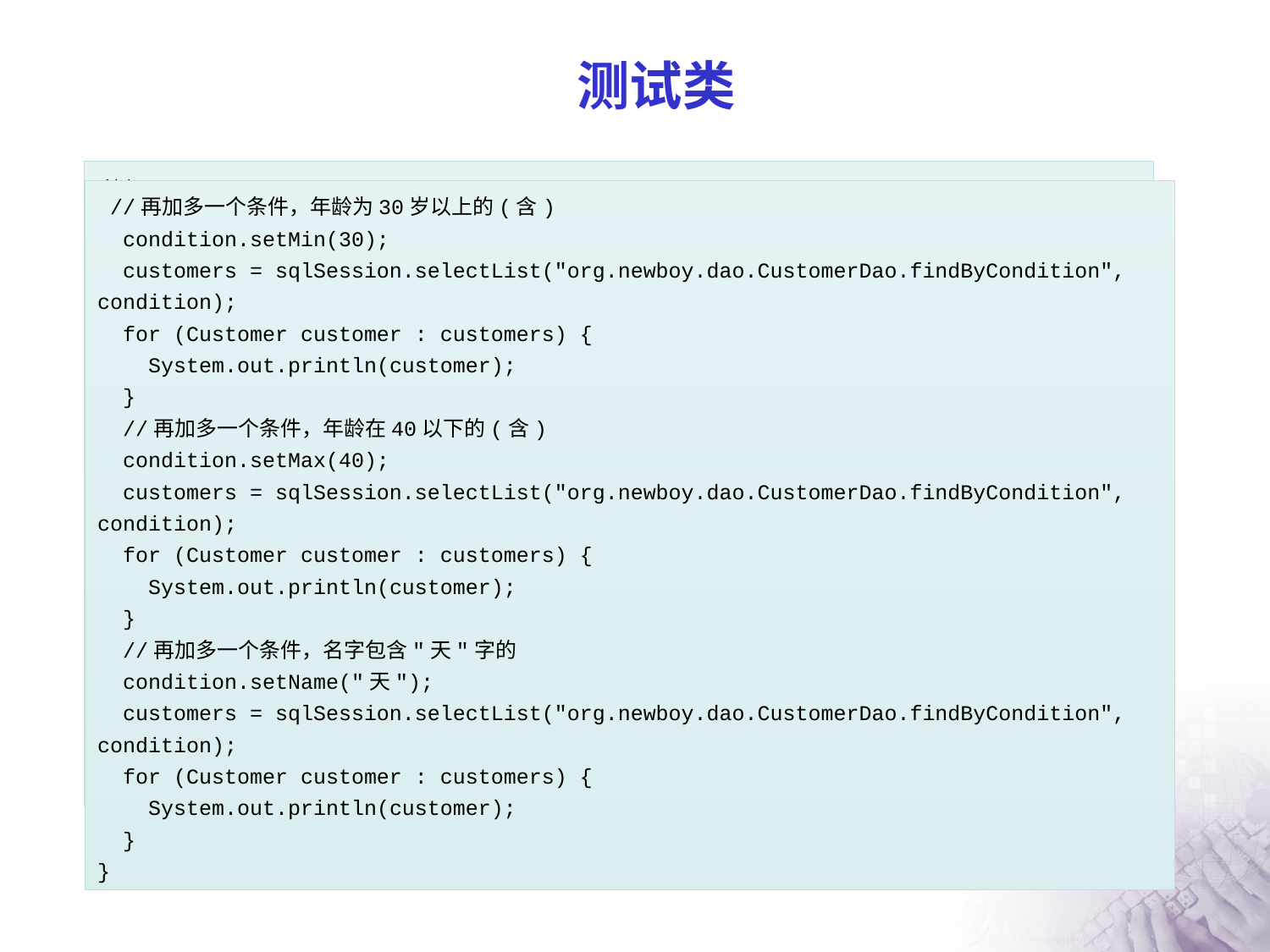

# 测试类
/**
 * 根据条件查询客户
 */
@Test
public void testFindByCondition() {
  //创建封装条件的JavaBean
  Condition condition = new Condition();
  //没有查询条件，相当于得到所有的记录
  List<Customer> customers = sqlSession.selectList("org.newboy.dao.CustomerDao.findByCondition", condition);
  for (Customer customer : customers) {
    System.out.println(customer);
  }
  //封装1个查询条件：性别为女
  condition.setGender("女");
  customers = sqlSession.selectList("org.newboy.dao.CustomerDao.findByCondition", condition);
  for (Customer customer : customers) {
    System.out.println(customer);
  }
 //再加多一个条件，年龄为30岁以上的(含)
  condition.setMin(30);
  customers = sqlSession.selectList("org.newboy.dao.CustomerDao.findByCondition", condition);
  for (Customer customer : customers) {
    System.out.println(customer);
  }
  //再加多一个条件，年龄在40以下的(含)
  condition.setMax(40);
  customers = sqlSession.selectList("org.newboy.dao.CustomerDao.findByCondition", condition);
  for (Customer customer : customers) {
    System.out.println(customer);
  }
  //再加多一个条件，名字包含"天"字的
  condition.setName("天");
  customers = sqlSession.selectList("org.newboy.dao.CustomerDao.findByCondition", condition);
  for (Customer customer : customers) {
    System.out.println(customer);
  }
}